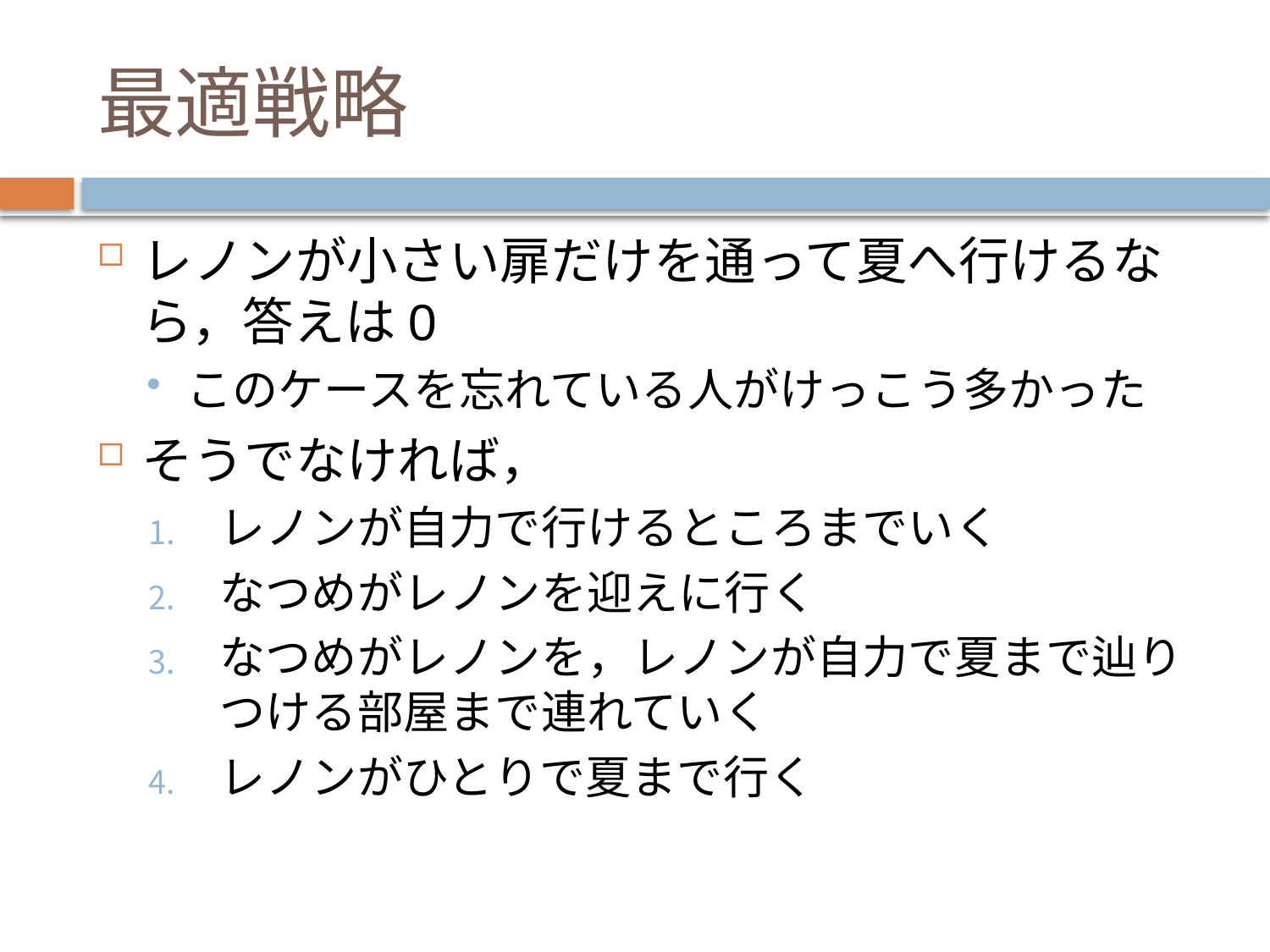

# 最適戦略
レノンが小さい扉だけを通って夏へ行けるなら，答えは0
このケースを忘れている人がけっこう多かった
そうでなければ，
レノンが自力で行けるところまでいく
なつめがレノンを迎えに行く
なつめがレノンを，レノンが自力で夏まで辿りつける部屋まで連れていく
レノンがひとりで夏まで行く